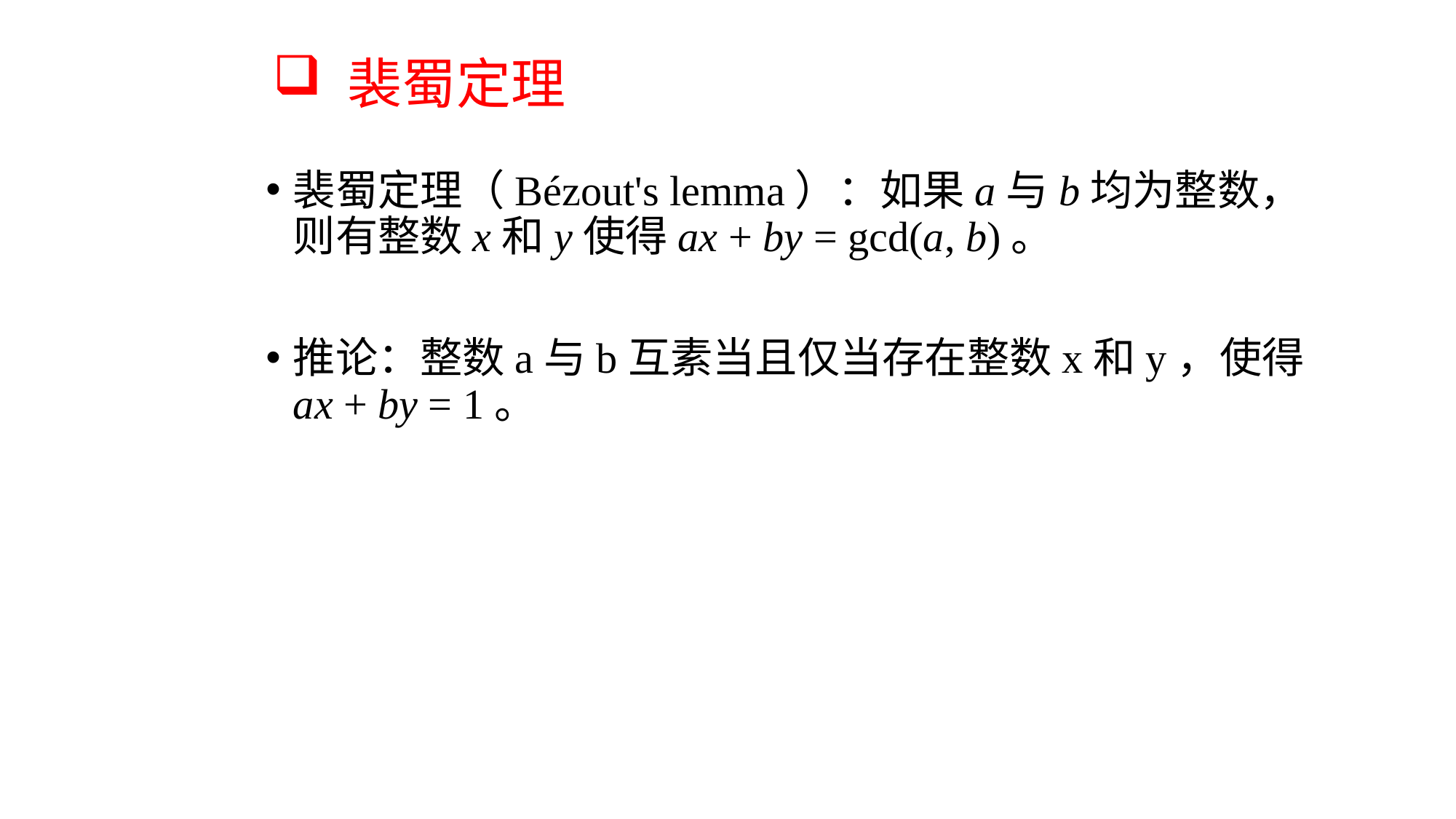

# 裴蜀定理
裴蜀定理（Bézout's lemma）：如果a与b均为整数，则有整数x和y使得ax + by = gcd(a, b)。

推论：整数a与b互素当且仅当存在整数x和y，使得ax + by = 1。